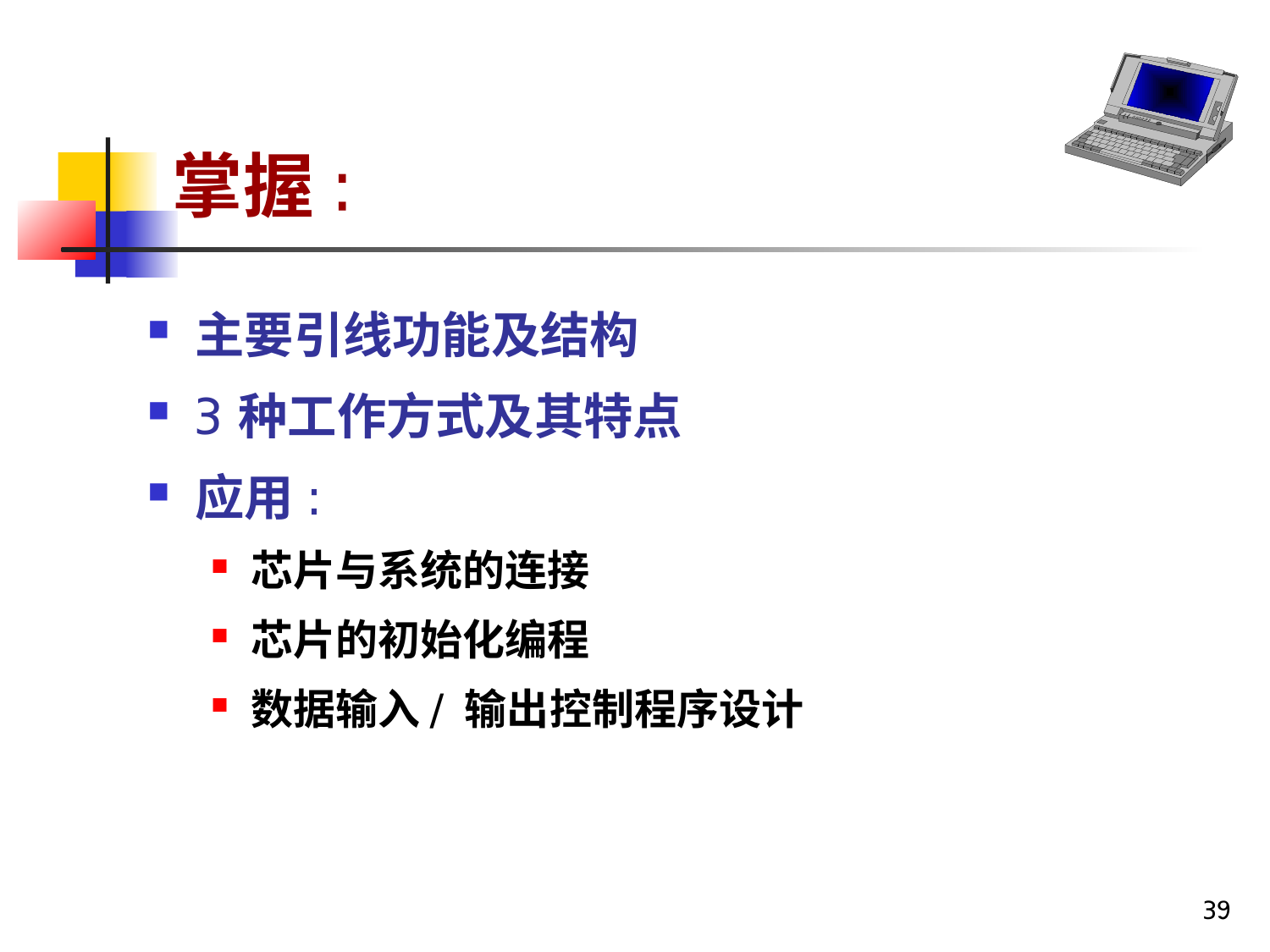

掌握:
主要引线功能及结构
3种工作方式及其特点
应用:
芯片与系统的连接
芯片的初始化编程
数据输入/输出控制程序设计
39